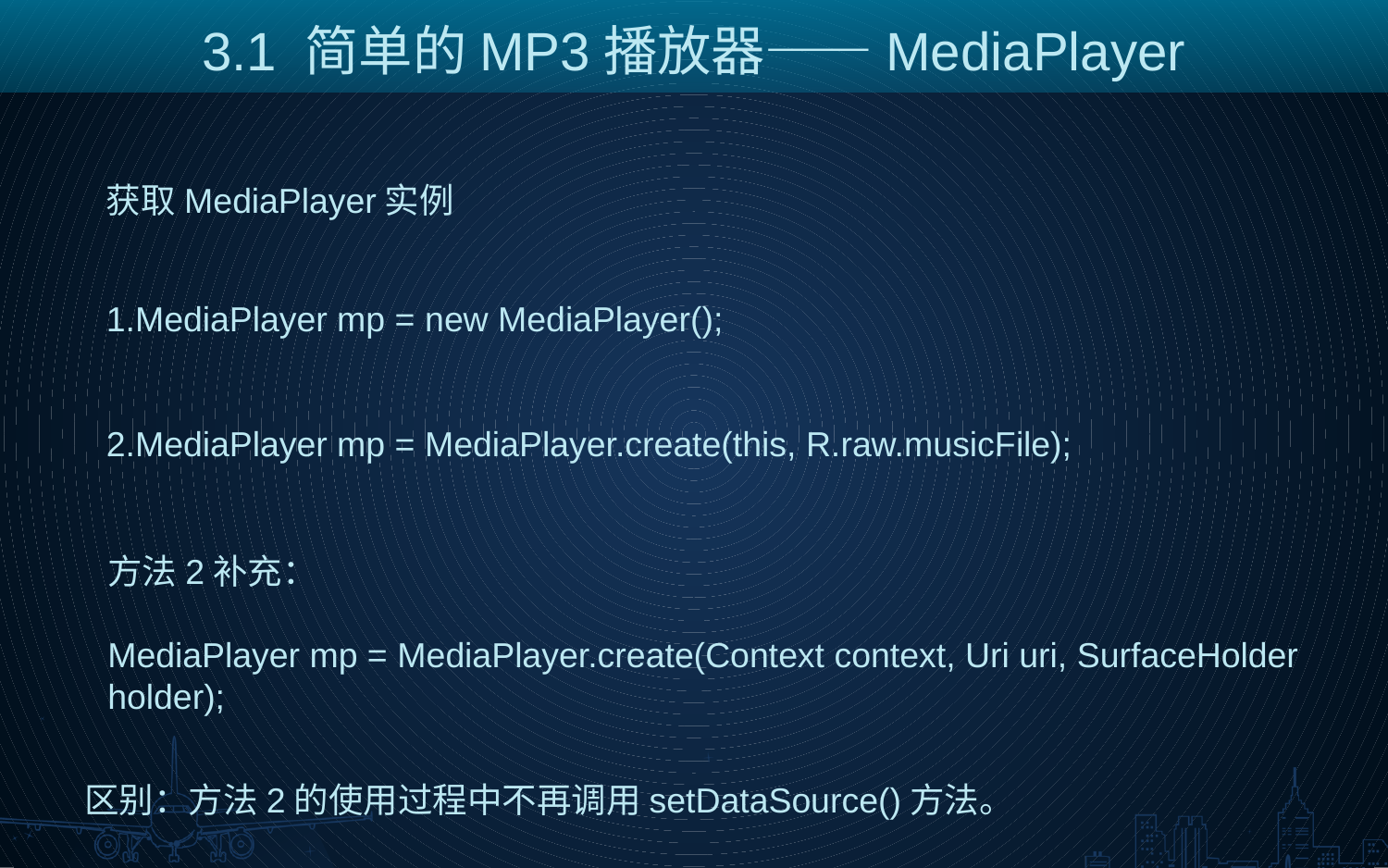

3.1 简单的MP3播放器——MediaPlayer
获取MediaPlayer实例
1.MediaPlayer mp = new MediaPlayer();

2.MediaPlayer mp = MediaPlayer.create(this, R.raw.musicFile);
方法2补充：

MediaPlayer mp = MediaPlayer.create(Context context, Uri uri, SurfaceHolder holder);
区别：方法2的使用过程中不再调用setDataSource()方法。